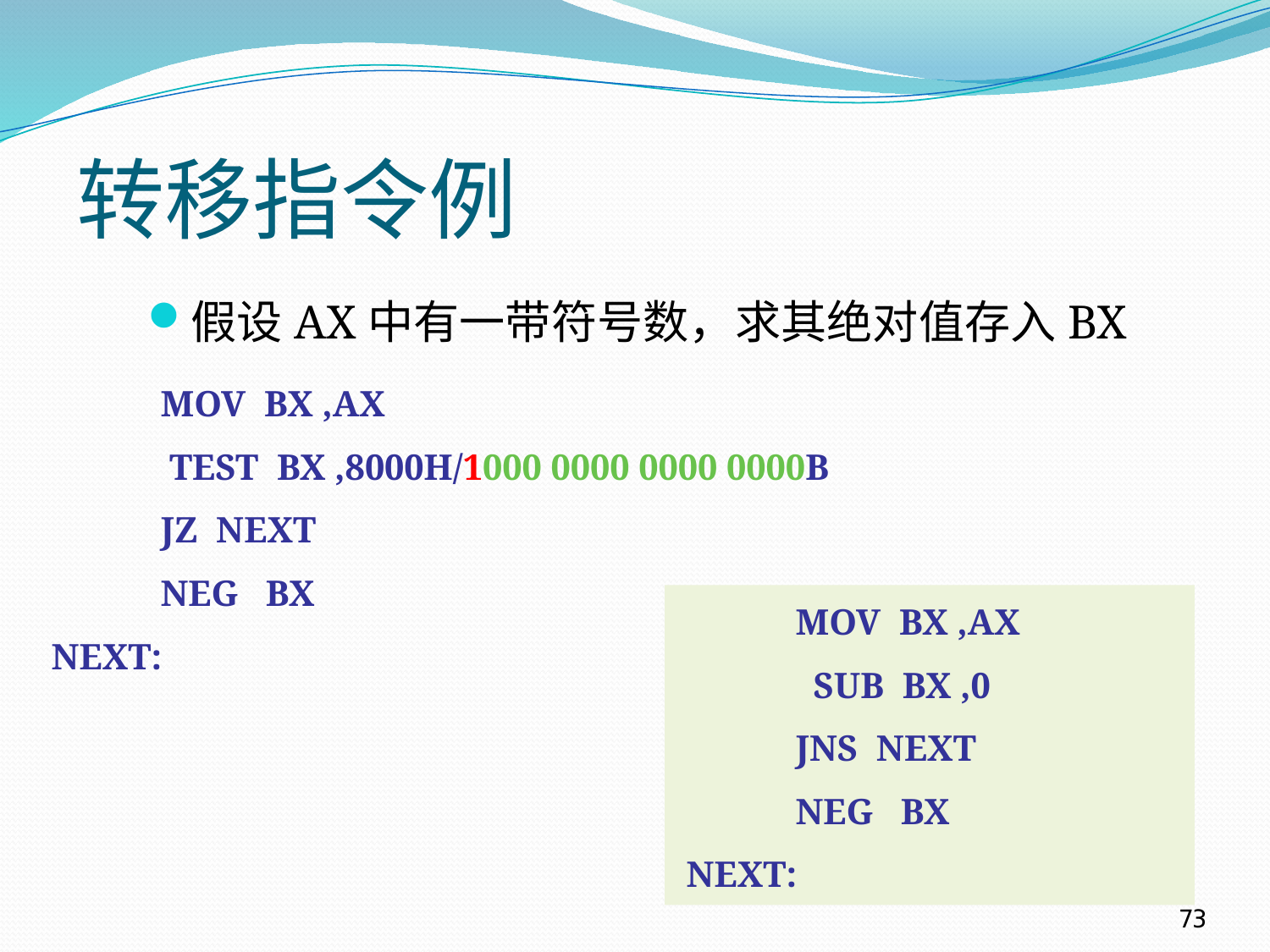

# 转移指令例
假设AX中有一带符号数，求其绝对值存入BX
             MOV  BX ,AX
	TEST  BX ,8000H/1000 0000 0000 0000B
             JZ  NEXT
             NEG   BX
 NEXT:
             MOV  BX ,AX
	 SUB  BX ,0
             JNS  NEXT
             NEG   BX
 NEXT:
73